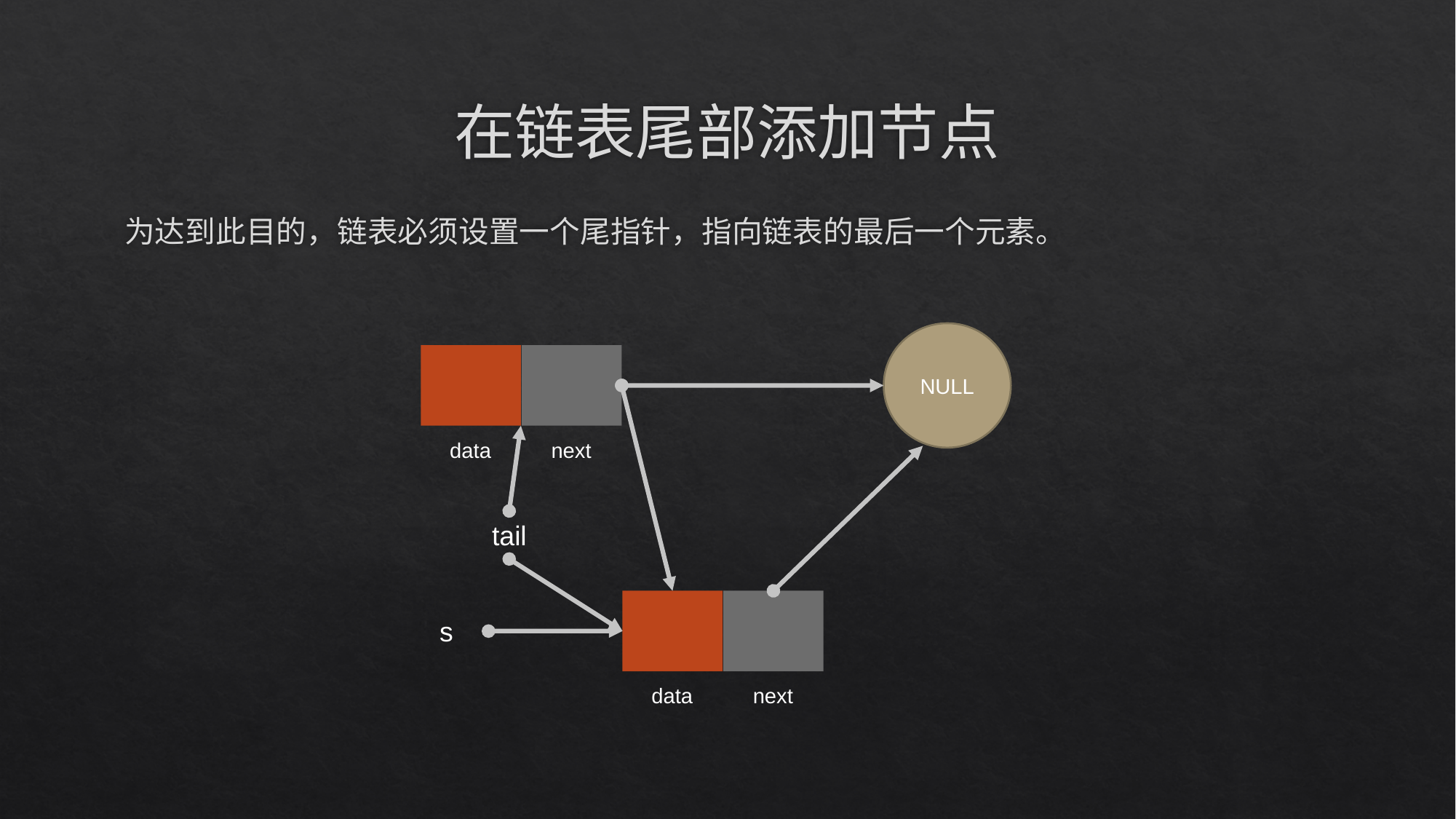

# 在链表尾部添加节点
为达到此目的，链表必须设置一个尾指针，指向链表的最后一个元素。
NULL

data

next
tail

data

next
s